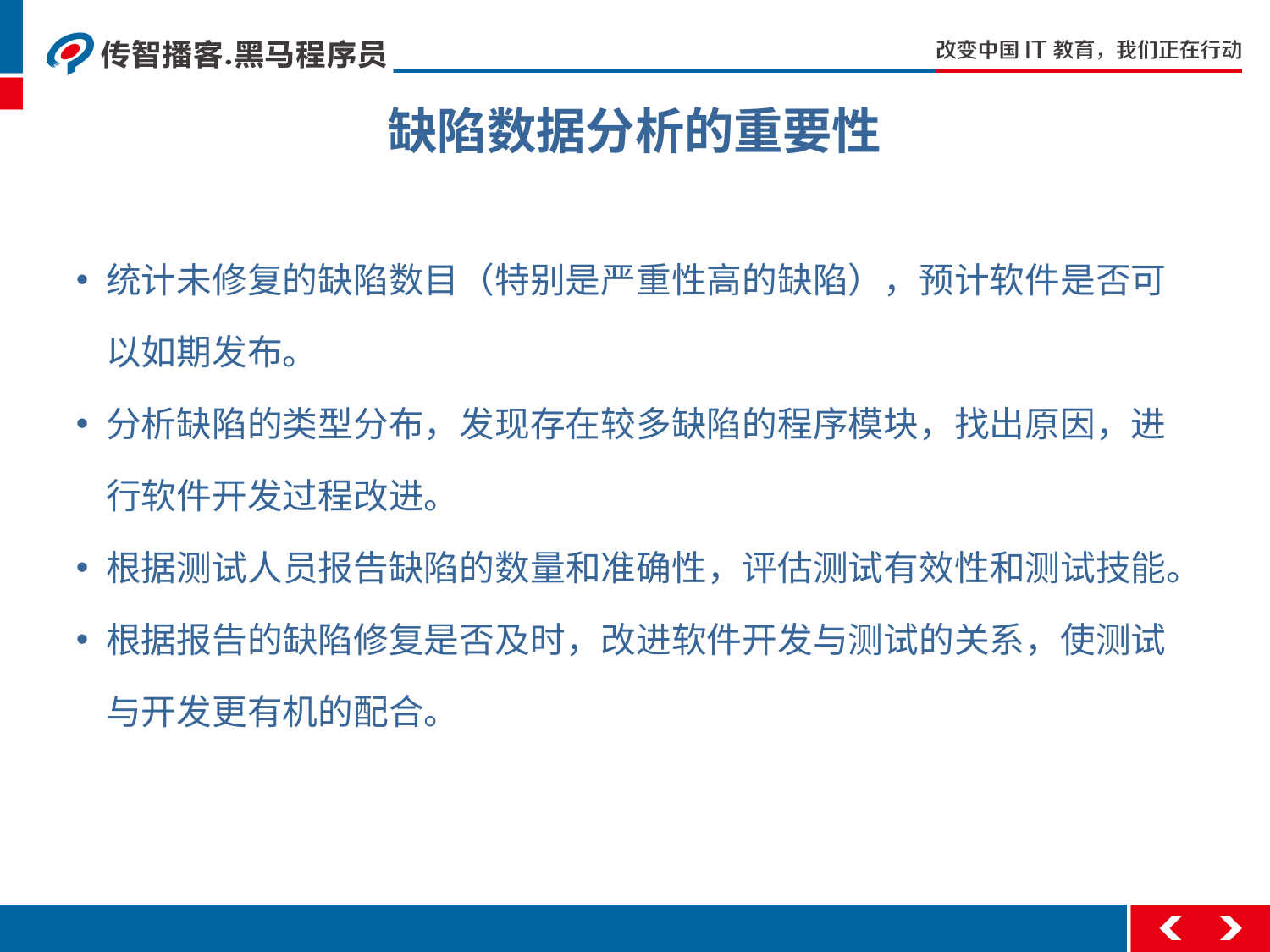

# 缺陷数据分析的重要性
统计未修复的缺陷数目（特别是严重性高的缺陷），预计软件是否可以如期发布。
分析缺陷的类型分布，发现存在较多缺陷的程序模块，找出原因，进行软件开发过程改进。
根据测试人员报告缺陷的数量和准确性，评估测试有效性和测试技能。
根据报告的缺陷修复是否及时，改进软件开发与测试的关系，使测试与开发更有机的配合。